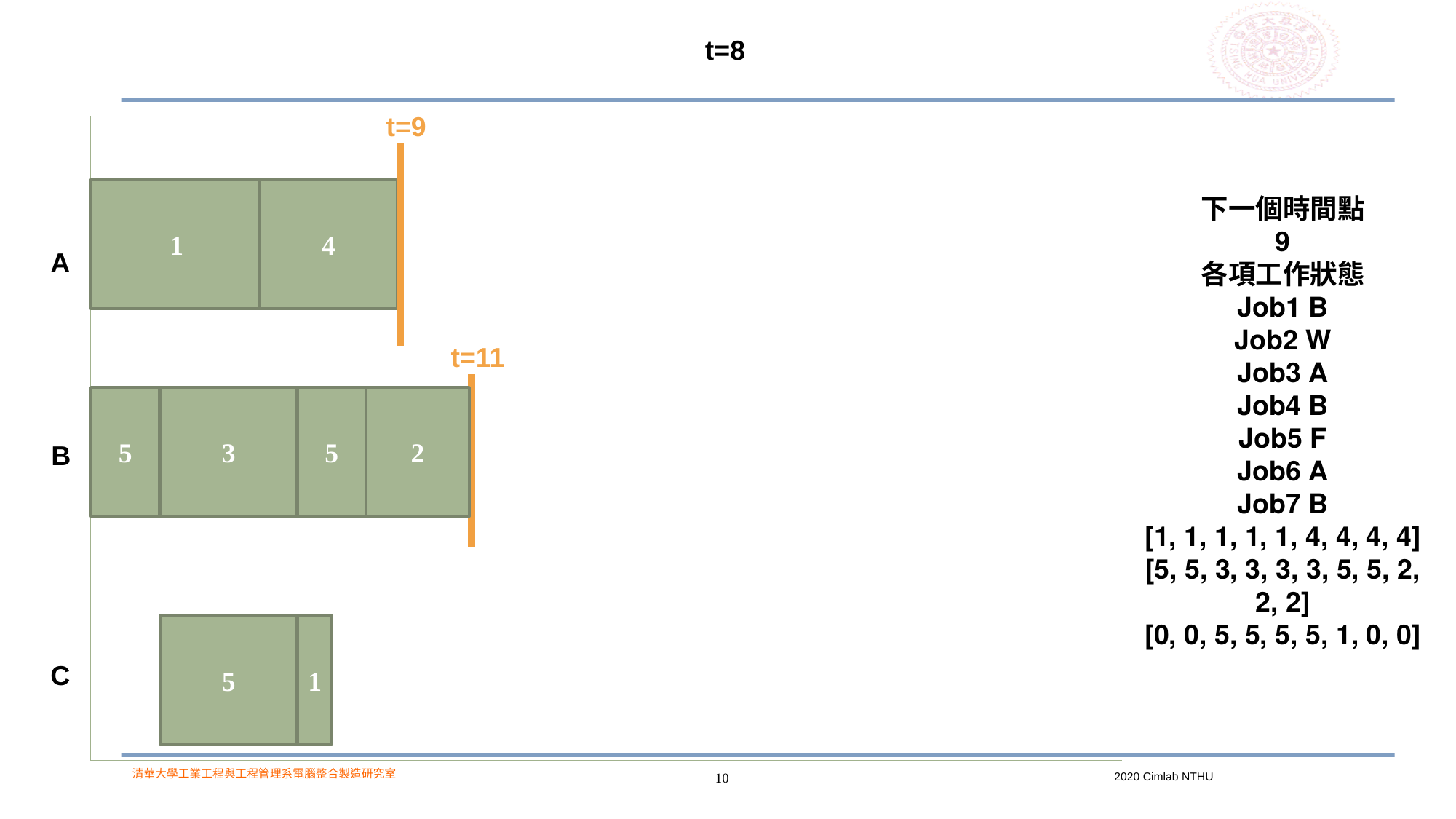

t=8
t=9
1
4
# 下一個時間點 9 各項工作狀態 Job1 B Job2 W Job3 A Job4 B Job5 F Job6 A Job7 B [1, 1, 1, 1, 1, 4, 4, 4, 4] [5, 5, 3, 3, 3, 3, 5, 5, 2, 2, 2] [0, 0, 5, 5, 5, 5, 1, 0, 0]
A
t=11
2
5
5
3
B
1
5
C